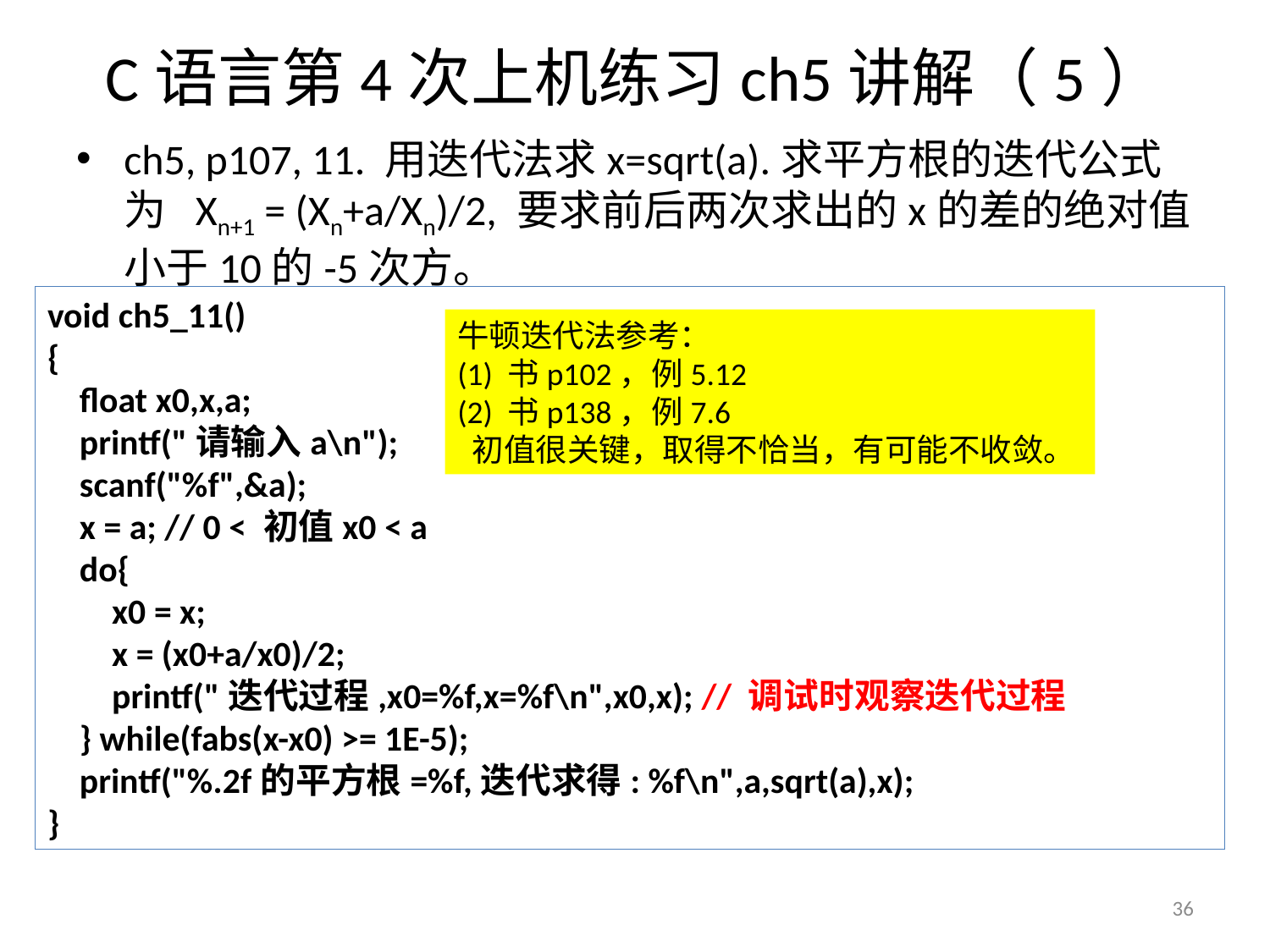

# C语言第4次上机练习ch5讲解（5）
ch5, p107, 11. 用迭代法求x=sqrt(a).求平方根的迭代公式为  Xn+1 = (Xn+a/Xn)/2, 要求前后两次求出的x的差的绝对值小于10的-5次方。

void ch5_11()
{
    float x0,x,a;
    printf("请输入a\n");
    scanf("%f",&a);
    x = a; // 0 < 初值x0 < a
    do{
        x0 = x;
        x = (x0+a/x0)/2;
        printf("迭代过程,x0=%f,x=%f\n",x0,x); // 调试时观察迭代过程
    } while(fabs(x-x0) >= 1E-5);
    printf("%.2f的平方根=%f,迭代求得: %f\n",a,sqrt(a),x);
}
牛顿迭代法参考：
(1) 书p102，例5.12
(2) 书p138，例7.6
 初值很关键，取得不恰当，有可能不收敛。
36